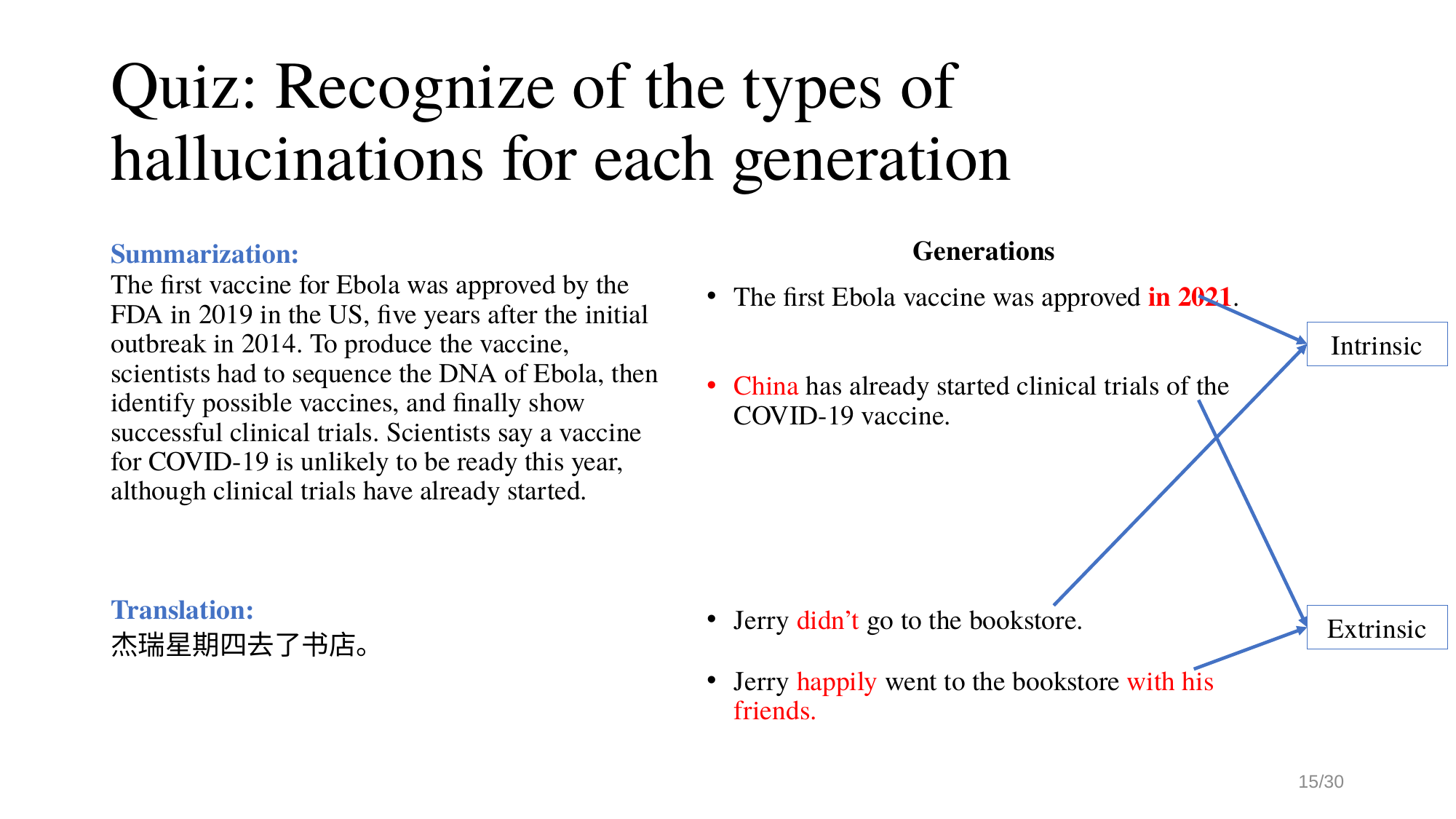

# Quiz: Recognize of the types of hallucinations for each generation
Generations
Summarization:
The first vaccine for Ebola was approved by the FDA in 2019 in the US, five years after the initial outbreak in 2014. To produce the vaccine, scientists had to sequence the DNA of Ebola, then identify possible vaccines, and finally show successful clinical trials. Scientists say a vaccine for COVID-19 is unlikely to be ready this year, although clinical trials have already started.

The first Ebola vaccine was approved in 2021.

China has already started clinical trials of the COVID-19 vaccine.

Intrinsic
Translation:
Jerry didn’t go to the bookstore.

Extrinsic
杰瑞星期四去了书店。

Jerry happily went to the bookstore with his friends.

15/30